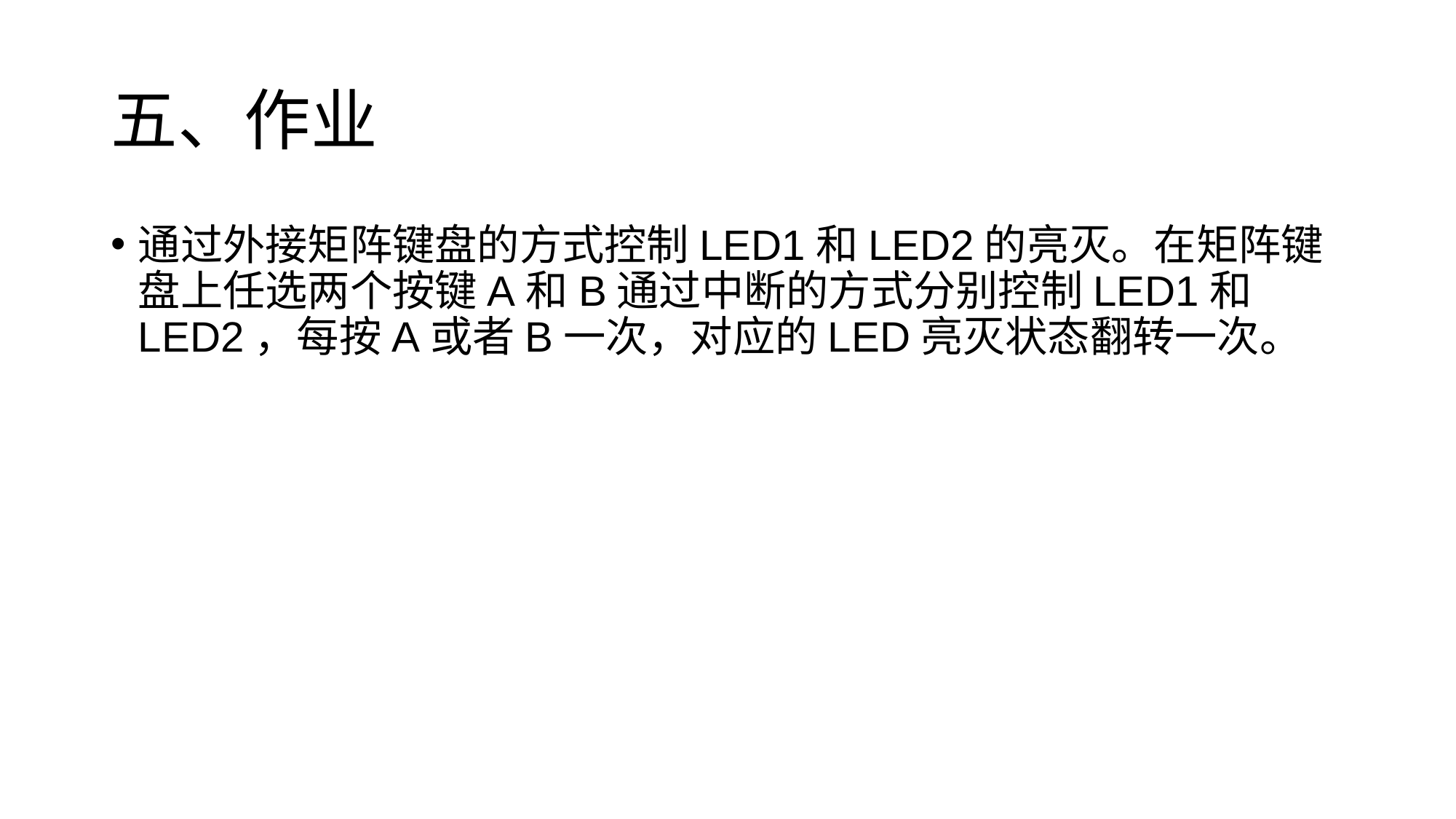

# 五、作业
通过外接矩阵键盘的方式控制LED1和LED2的亮灭。在矩阵键盘上任选两个按键A和B通过中断的方式分别控制LED1和LED2，每按A或者B一次，对应的LED亮灭状态翻转一次。